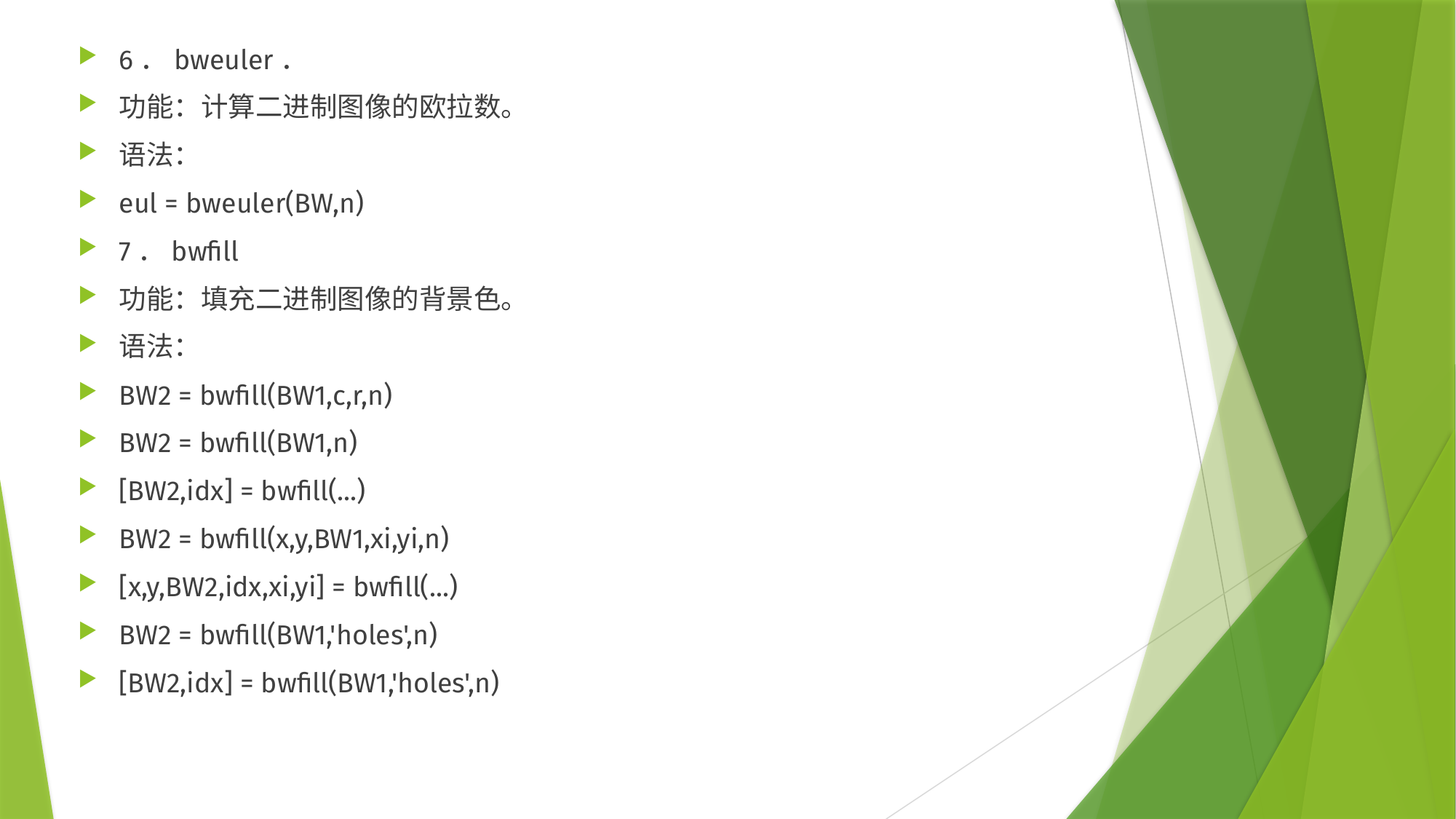

6．bweuler．
功能：计算二进制图像的欧拉数。
语法：
eul = bweuler(BW,n)
7．bwfill
功能：填充二进制图像的背景色。
语法：
BW2 = bwfill(BW1,c,r,n)
BW2 = bwfill(BW1,n)
[BW2,idx] = bwfill(...)
BW2 = bwfill(x,y,BW1,xi,yi,n)
[x,y,BW2,idx,xi,yi] = bwfill(...)
BW2 = bwfill(BW1,'holes',n)
[BW2,idx] = bwfill(BW1,'holes',n)